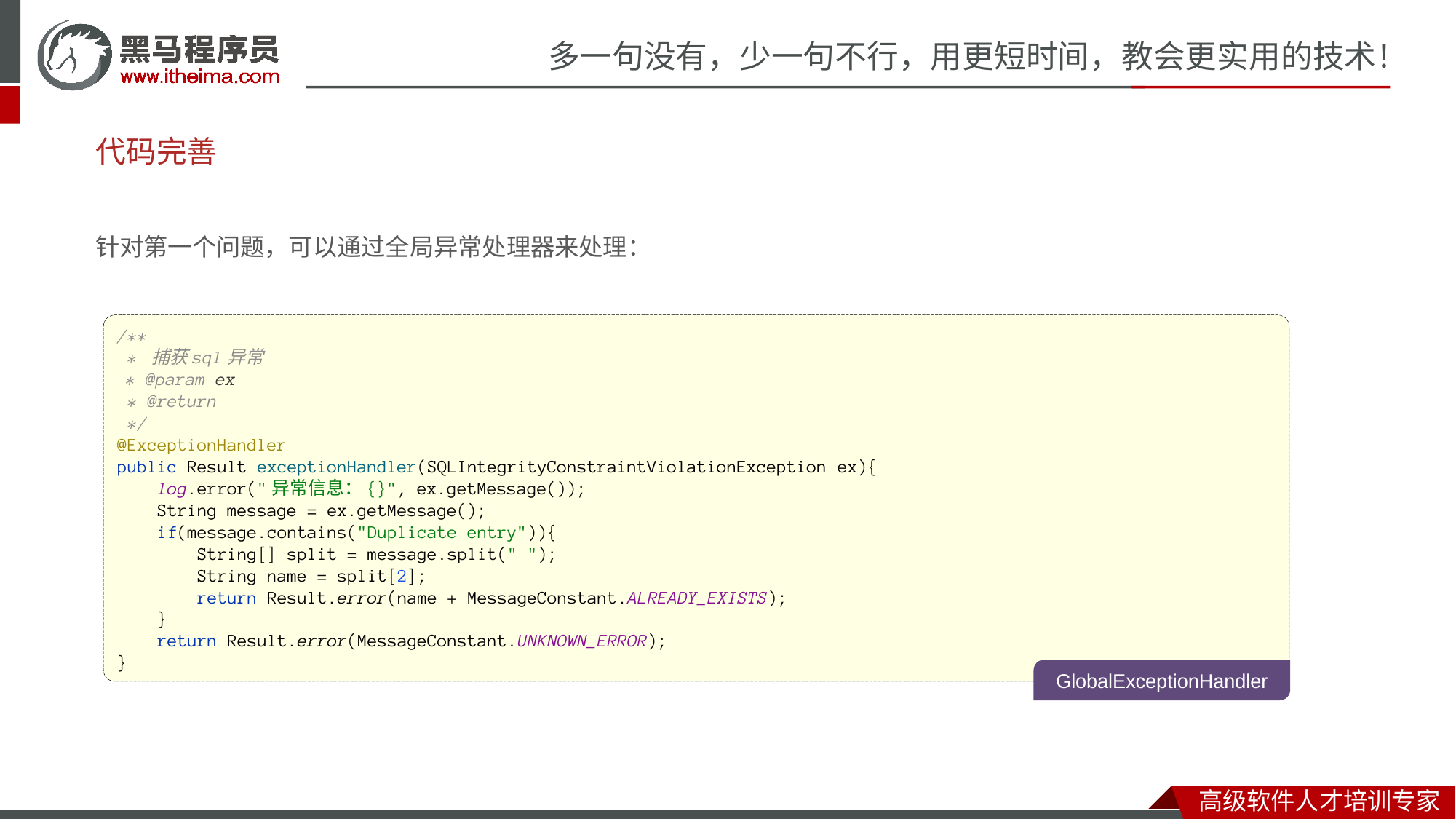

# 代码完善
针对第一个问题，可以通过全局异常处理器来处理：
/**
 * 捕获sql异常
 * @param ex
 * @return
 */
@ExceptionHandler
public Result exceptionHandler(SQLIntegrityConstraintViolationException ex){
    log.error("异常信息：{}", ex.getMessage());
    String message = ex.getMessage();
    if(message.contains("Duplicate entry")){
        String[] split = message.split(" ");
        String name = split[2];
        return Result.error(name + MessageConstant.ALREADY_EXISTS);
    }
    return Result.error(MessageConstant.UNKNOWN_ERROR);
}
GlobalExceptionHandler